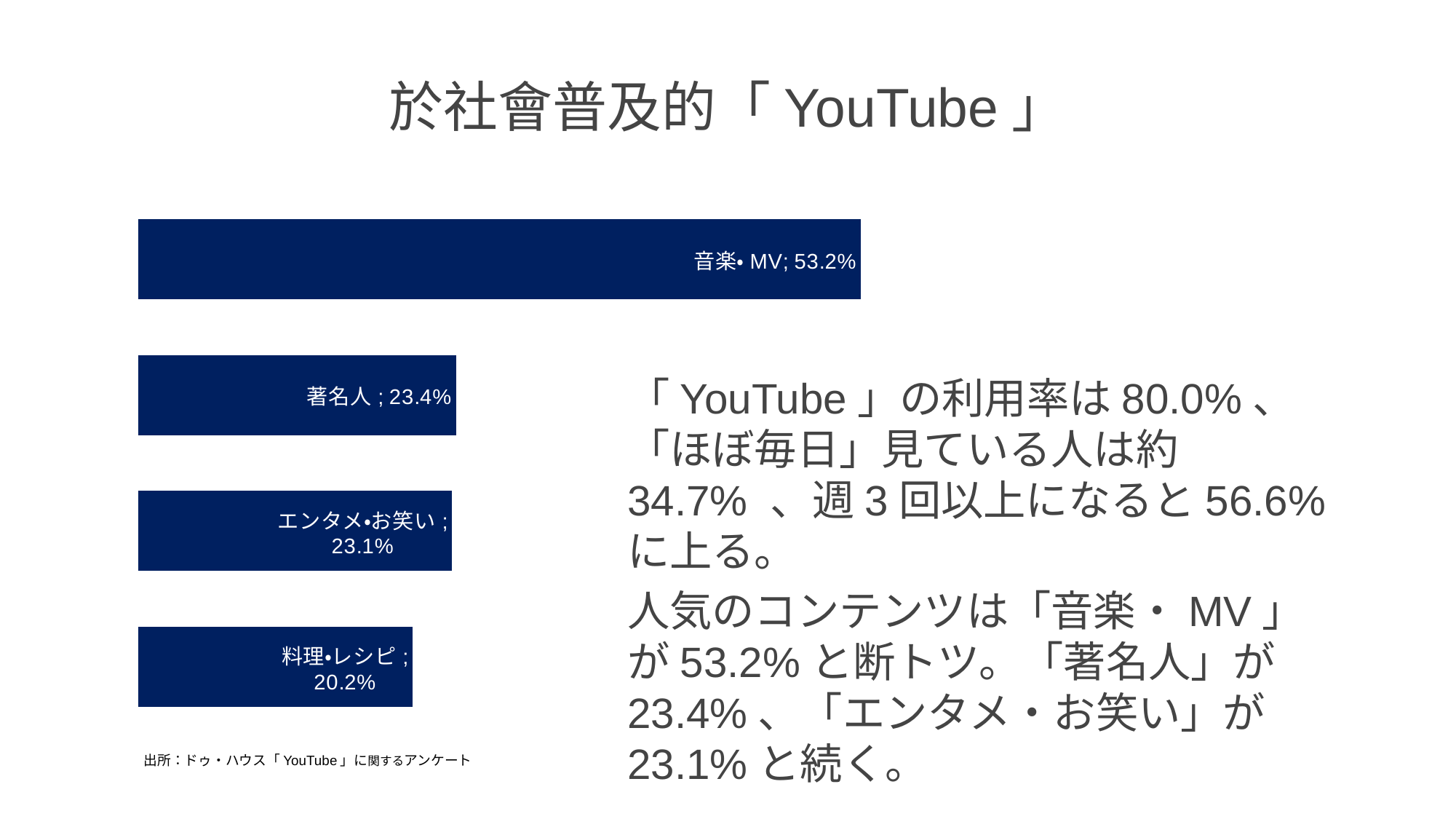

於社會普及的「YouTube」

### Chart

| Category | 系列 1 |
|---|---|
| 音楽・MV | 0.532 |
| 著名人 | 0.234 |
| エンタメ・お笑い | 0.231 |
| 料理・レシピ | 0.202 |
「YouTube」の利用率は80.0%、「ほぼ毎日」見ている人は約34.7% 、週3回以上になると56.6%に上る。
人気のコンテンツは「音楽・MV」が53.2%と断トツ。「著名人」が23.4%、「エンタメ・お笑い」が23.1%と続く。
出所：ドゥ・ハウス「YouTube」に関するアンケート